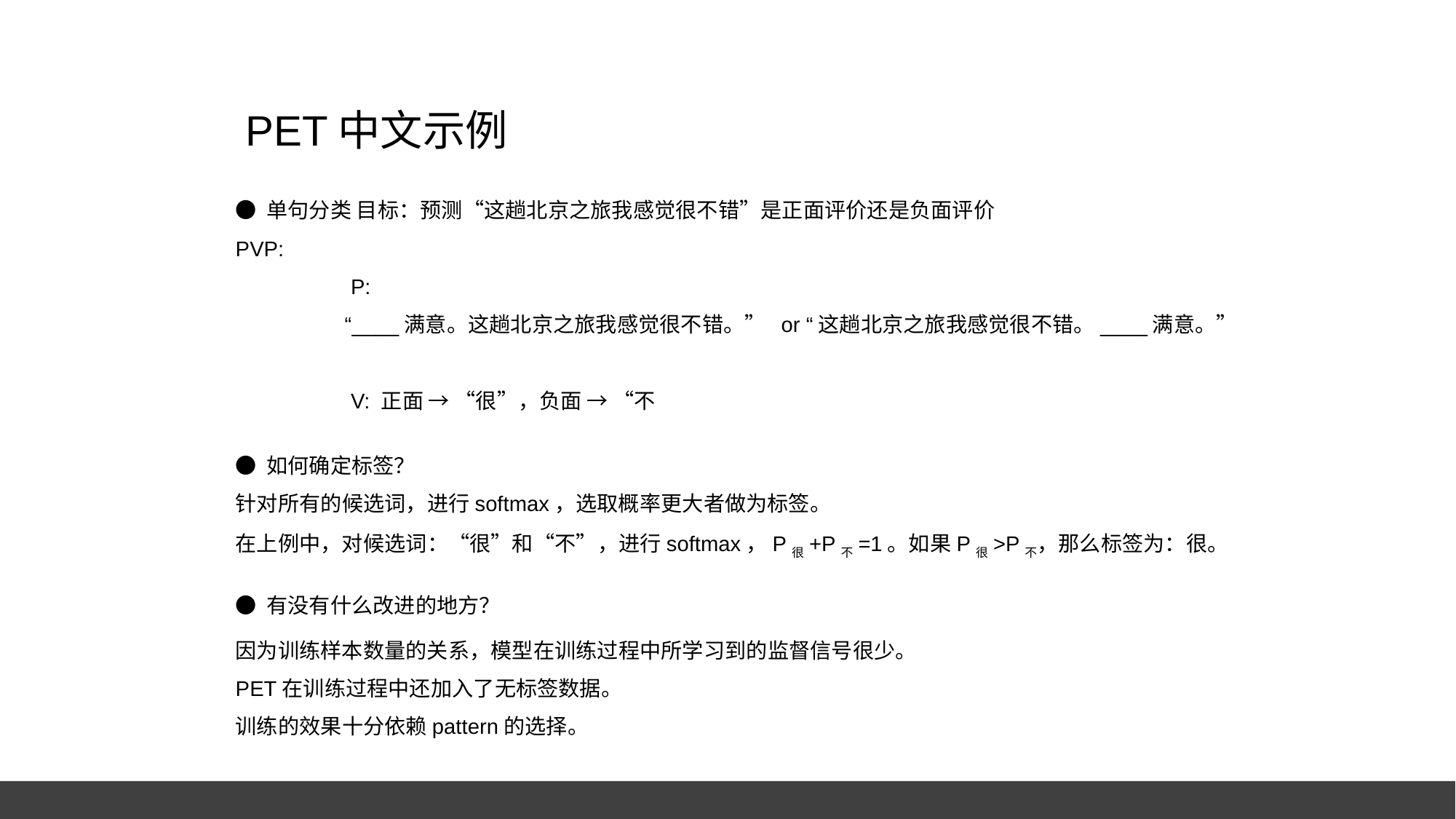

“
PET中文示例
● 单句分类 目标：预测“这趟北京之旅我感觉很不错”是正面评价还是负面评价
PVP:
	 P:
	“____满意。这趟北京之旅我感觉很不错。” 	or “这趟北京之旅我感觉很不错。____满意。”

	 V: 正面 → “很”，负面 → “不
● 如何确定标签？
针对所有的候选词，进行softmax，选取概率更大者做为标签。
在上例中，对候选词：“很”和“不”，进行softmax，P很+P不=1。如果P很>P不，那么标签为：很。
● 有没有什么改进的地方？
因为训练样本数量的关系，模型在训练过程中所学习到的监督信号很少。
PET在训练过程中还加入了无标签数据。
训练的效果十分依赖pattern的选择。